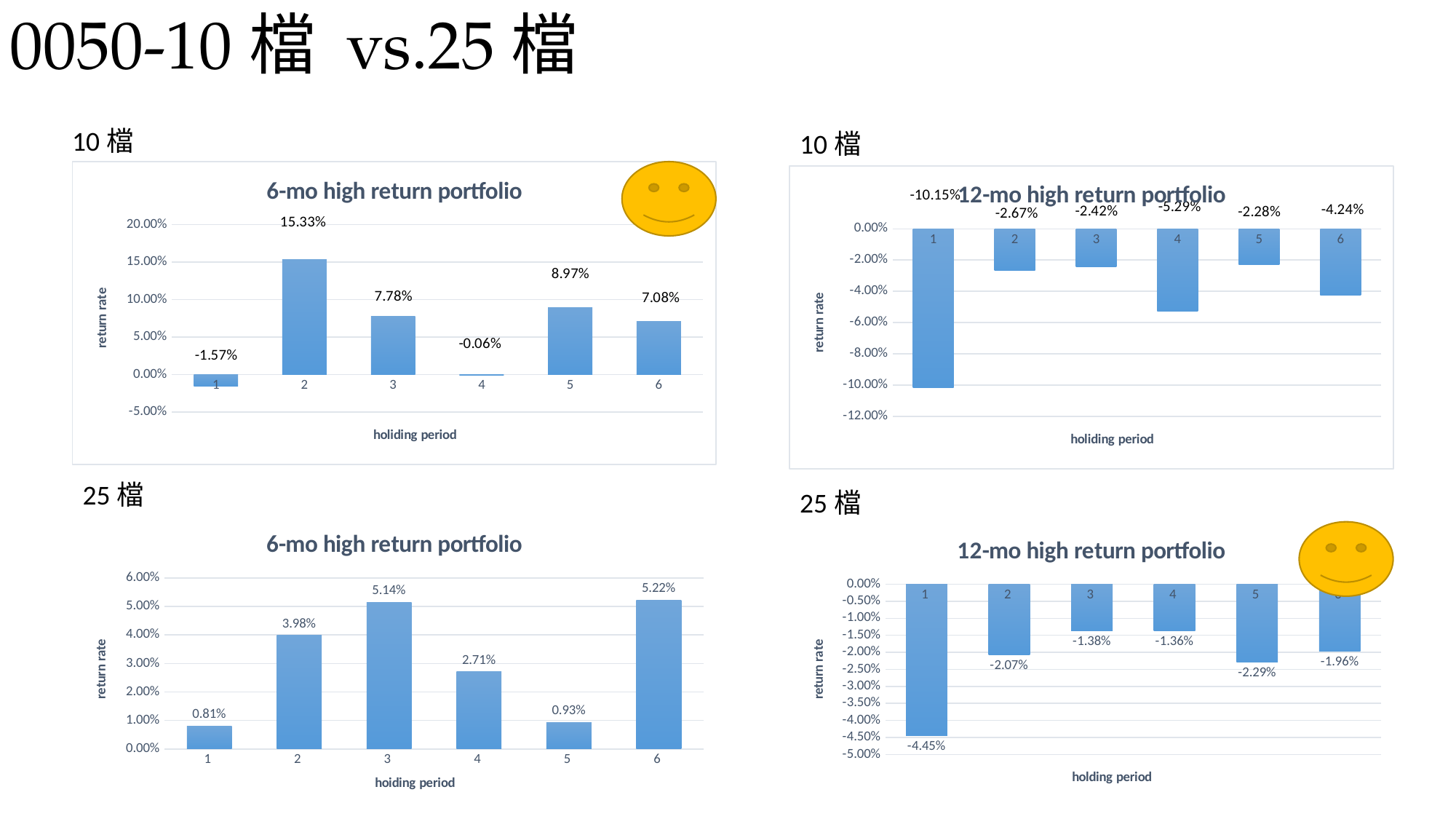

# 0050-10檔 vs.25檔
10檔
10檔

### Chart: 6-mo high return portfolio

| Category |  |
|---|---|

### Chart: 12-mo high return portfolio

| Category |  |
|---|---|
25檔
25檔

### Chart: 6-mo high return portfolio

| Category |  |
|---|---|
| 1 | 0.008127718747826064 |
| 2 | 0.03981993502608698 |
| 3 | 0.05142862125217392 |
| 4 | 0.027114633668571426 |
| 5 | 0.009349086822857145 |
| 6 | 0.052226570782608686 |

### Chart: 12-mo high return portfolio

| Category |  |
|---|---|
| 1 | -0.044458390917293235 |
| 2 | -0.020740681468656718 |
| 3 | -0.013781663253333333 |
| 4 | -0.013625710658823531 |
| 5 | -0.022901004124444443 |
| 6 | -0.019635443199999995 |